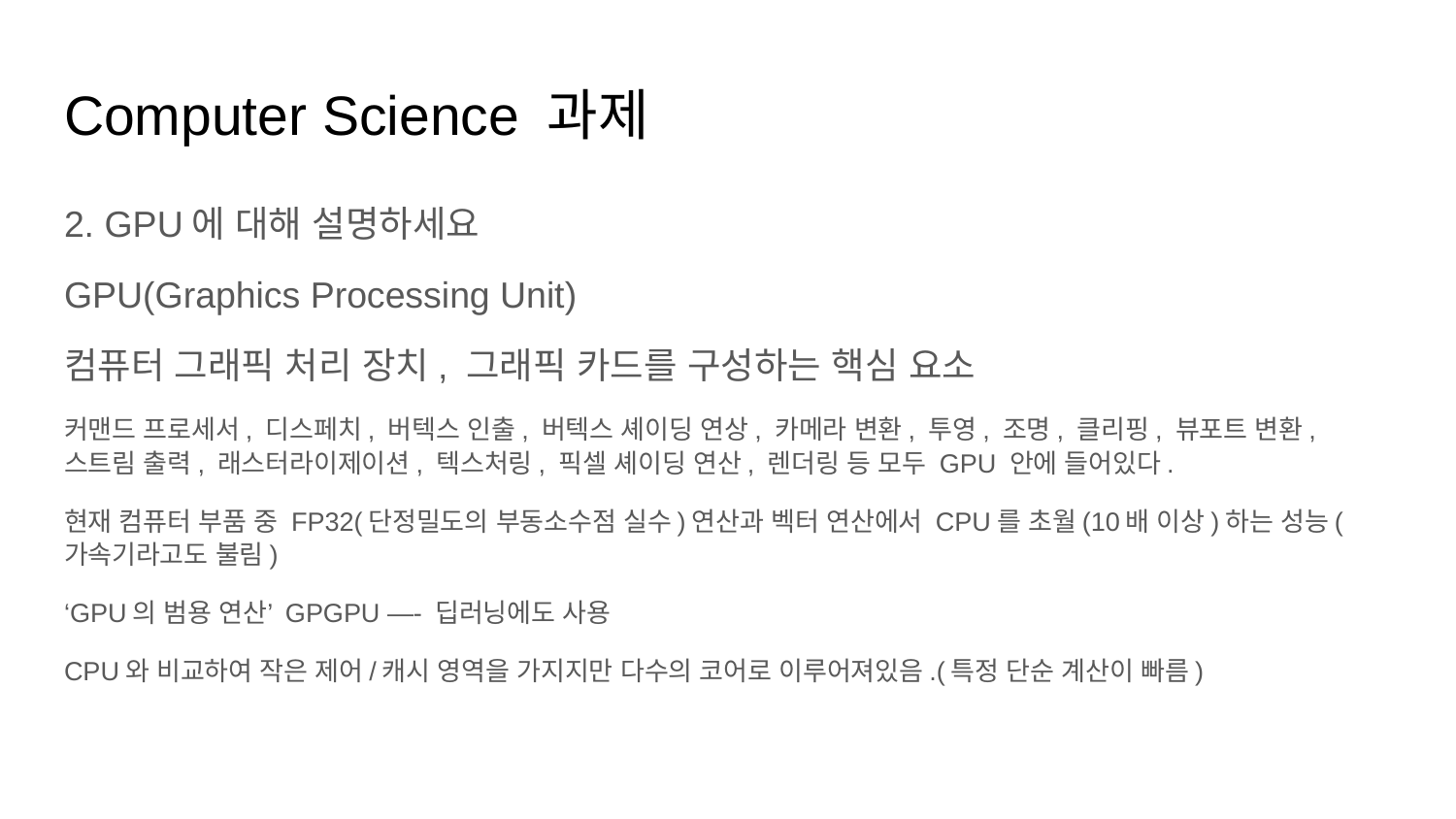

# Computer Science 과제

2. GPU에 대해 설명하세요
GPU(Graphics Processing Unit)
컴퓨터 그래픽 처리 장치, 그래픽 카드를 구성하는 핵심 요소
커맨드 프로세서, 디스페치, 버텍스 인출, 버텍스 셰이딩 연상, 카메라 변환, 투영, 조명, 클리핑, 뷰포트 변환, 스트림 출력, 래스터라이제이션, 텍스처링, 픽셀 셰이딩 연산, 렌더링 등 모두 GPU 안에 들어있다.
현재 컴퓨터 부품 중 FP32(단정밀도의 부동소수점 실수)연산과 벡터 연산에서 CPU를 초월(10배 이상)하는 성능(가속기라고도 불림)
‘GPU의 범용 연산’ GPGPU —- 딥러닝에도 사용
CPU와 비교하여 작은 제어/캐시 영역을 가지지만 다수의 코어로 이루어져있음.(특정 단순 계산이 빠름)